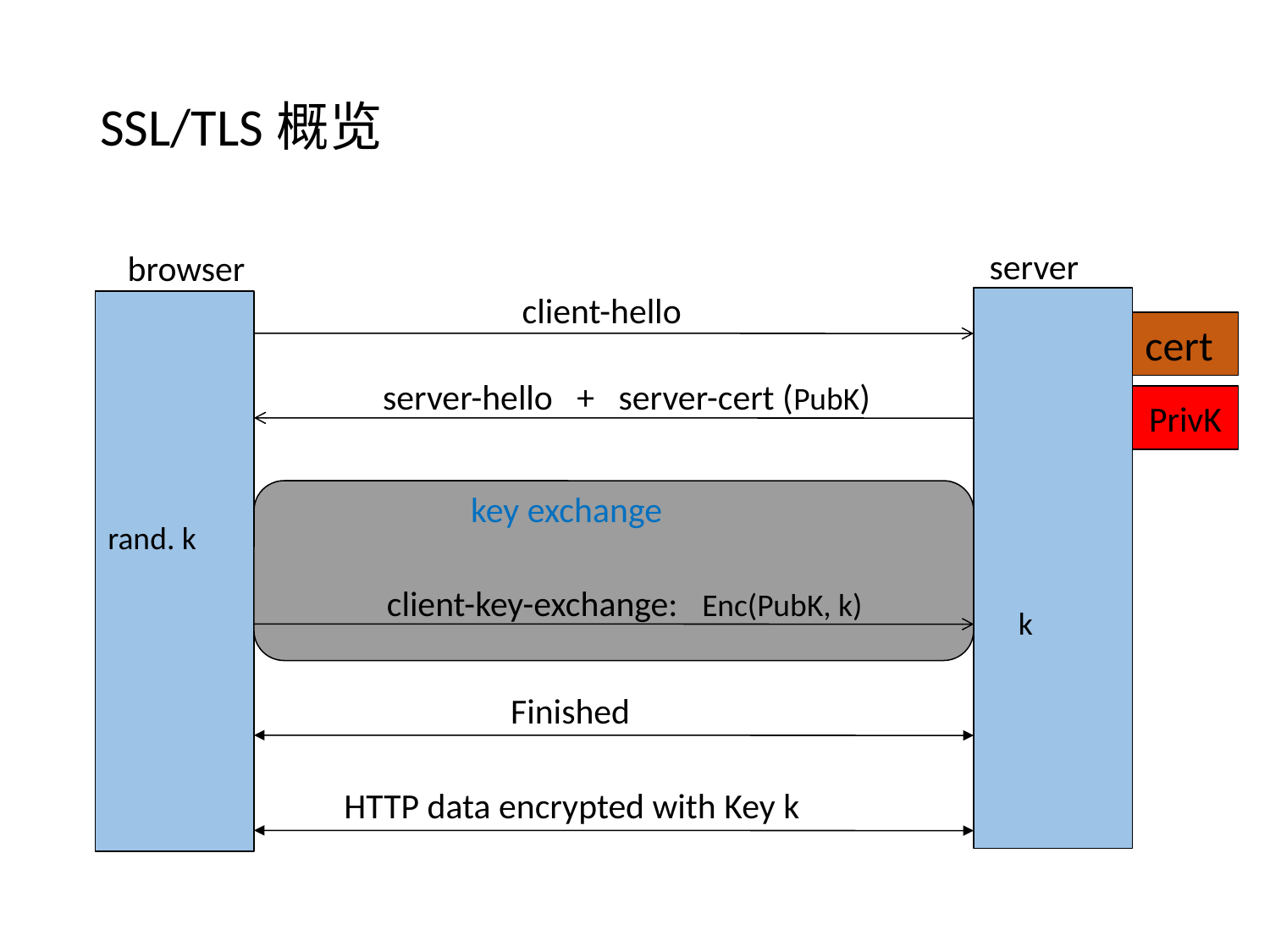

# SSL/TLS概览
server
browser
client-hello

cert
server-hello   +   server-cert (PubK)
PrivK

key exchange
rand. k
 client-key-exchange:   Enc(PubK, k)
k
Finished
HTTP data encrypted with Key k